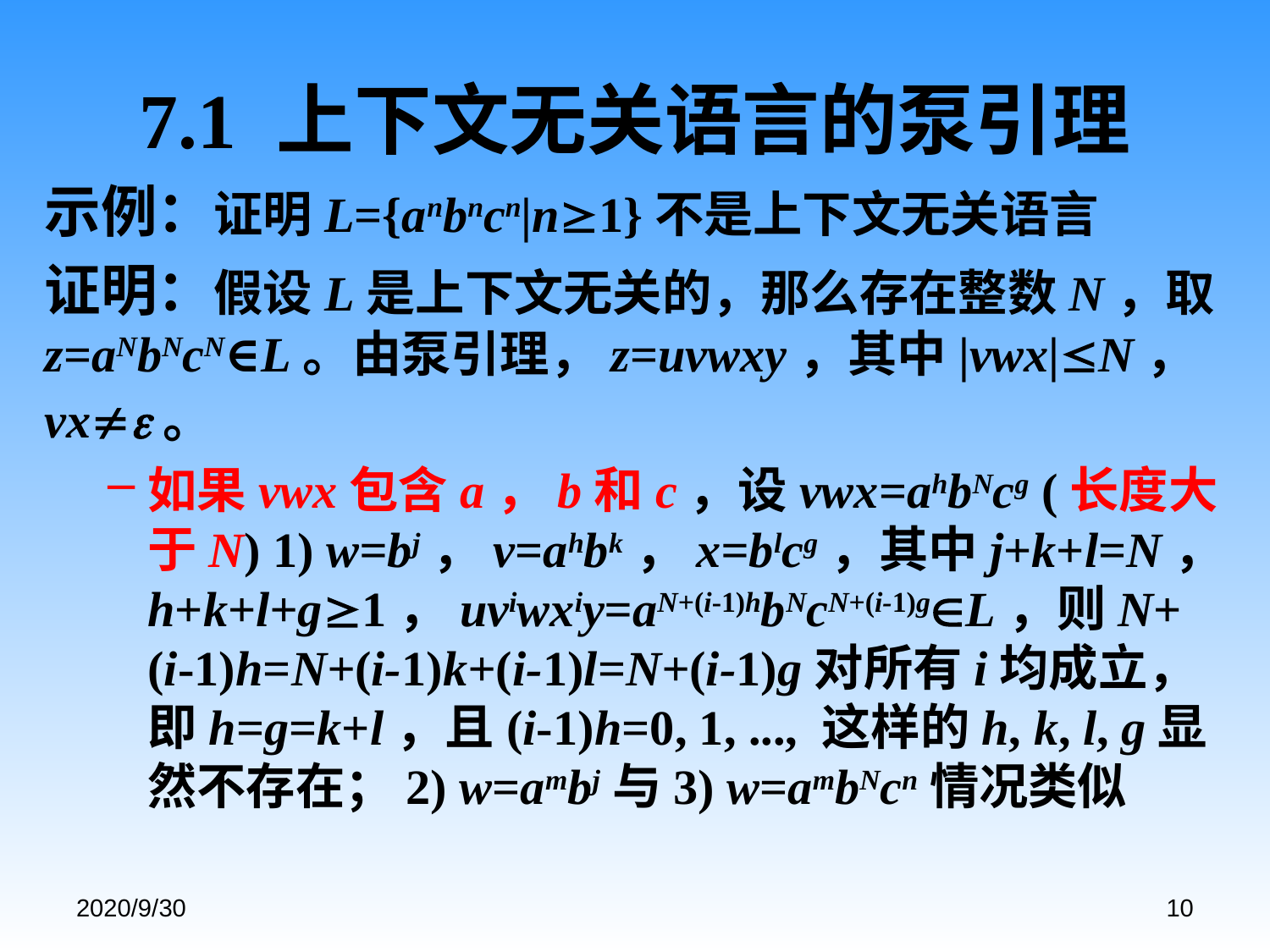

# 7.1 上下文无关语言的泵引理
示例：证明L={anbncn|n≥1}不是上下文无关语言
证明：假设L是上下文无关的，那么存在整数N，取z=aNbNcN∈L。由泵引理，z=uvwxy，其中|vwx|≤N，vx≠ε。
如果vwx包含a，b和c，设vwx=ahbNcg (长度大于N) 1) w=bj，v=ahbk，x=blcg，其中j+k+l=N，h+k+l+g≥1，uviwxiy=aN+(i-1)hbNcN+(i-1)g∈L，则N+(i-1)h=N+(i-1)k+(i-1)l=N+(i-1)g对所有i均成立，即h=g=k+l，且(i-1)h=0, 1, ..., 这样的h, k, l, g显然不存在；2) w=ambj与3) w=ambNcn情况类似
2020/9/30
10